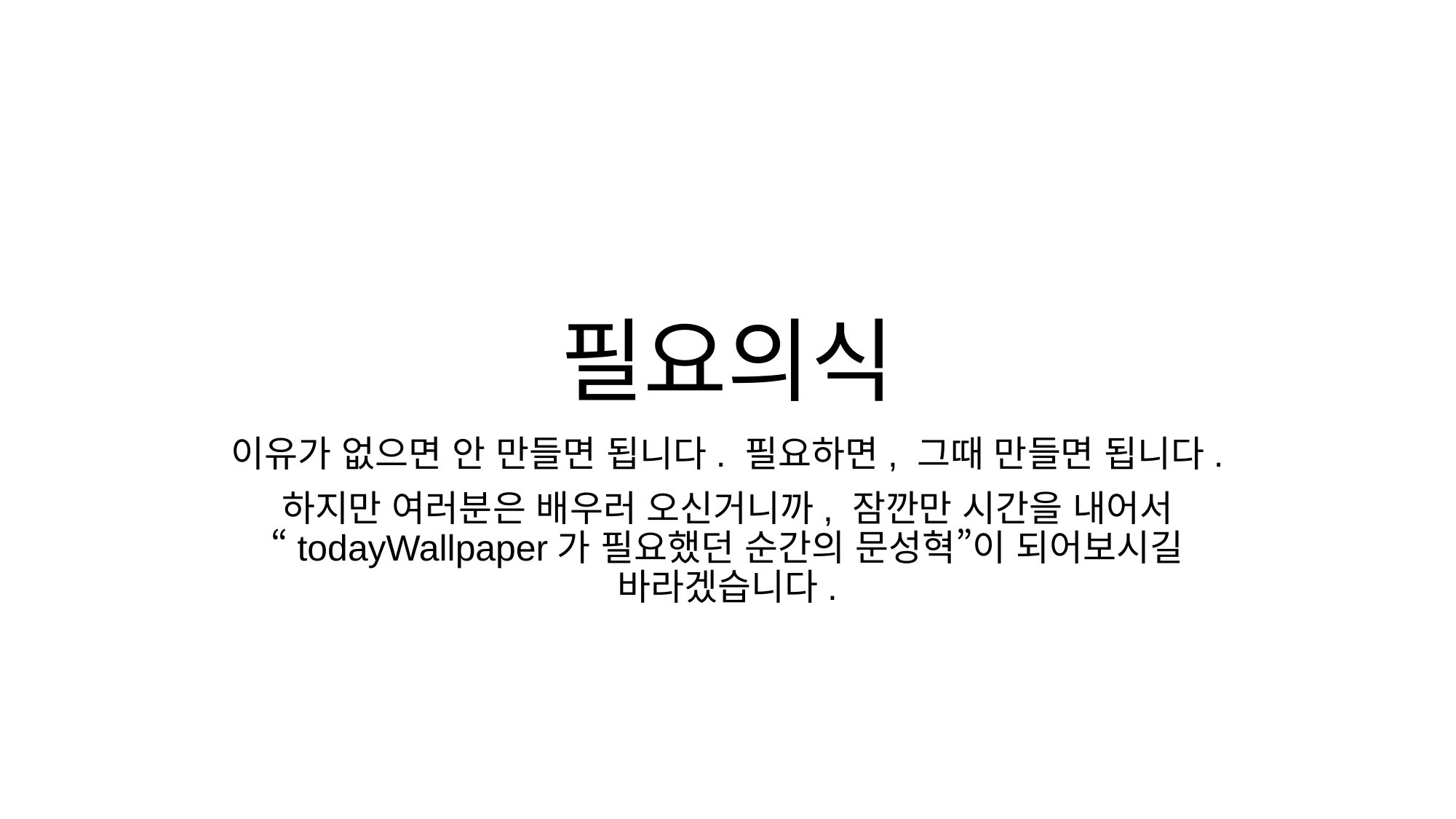

# 필요의식
이유가 없으면 안 만들면 됩니다. 필요하면, 그때 만들면 됩니다.
하지만 여러분은 배우러 오신거니까, 잠깐만 시간을 내어서 “todayWallpaper가 필요했던 순간의 문성혁”이 되어보시길 바라겠습니다.